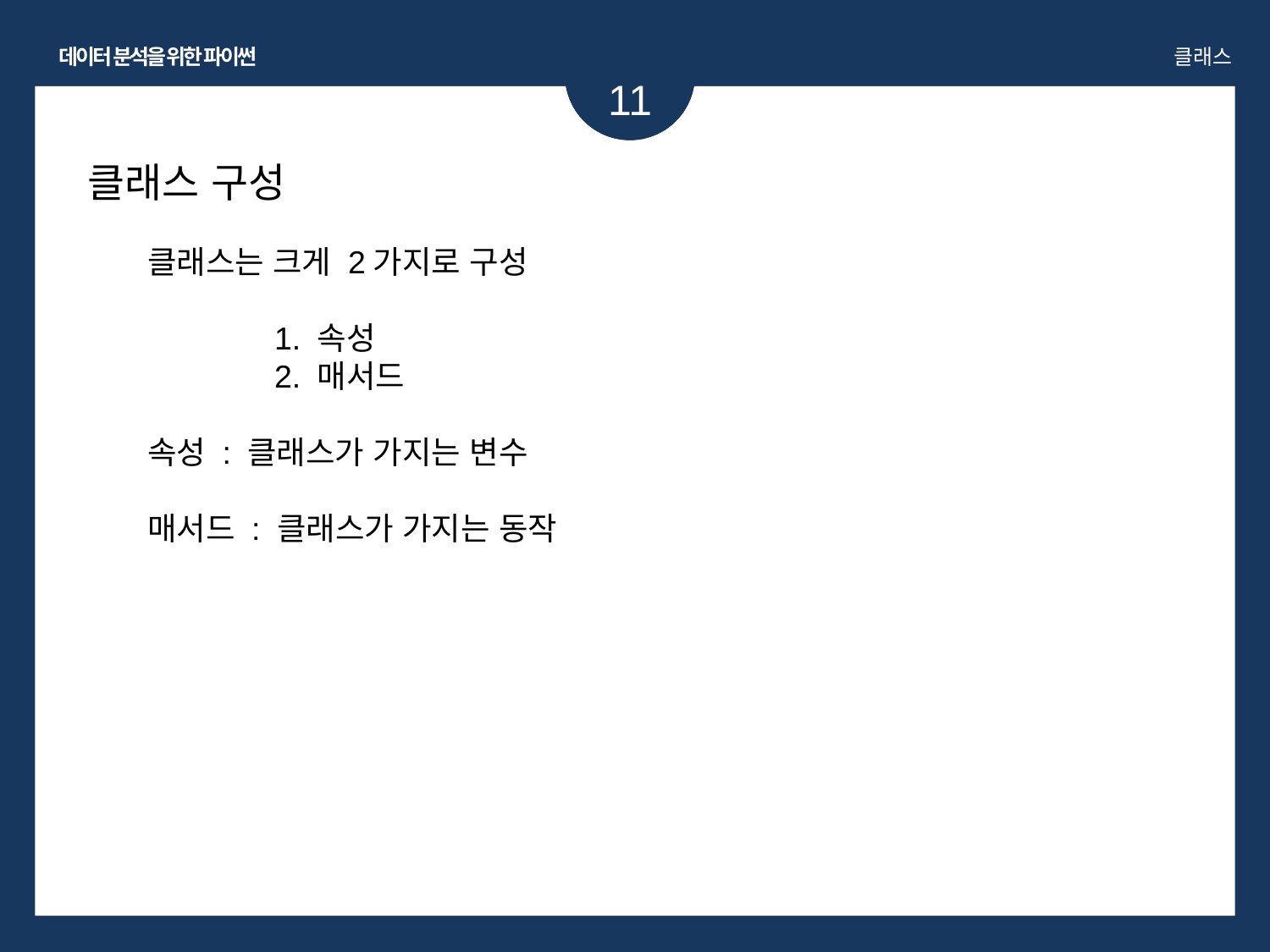

데이터 분석을 위한 파이썬
클래스
11
클래스 구성
클래스는 크게 2가지로 구성

	1. 속성
	2. 매서드

속성 : 클래스가 가지는 변수

매서드 : 클래스가 가지는 동작